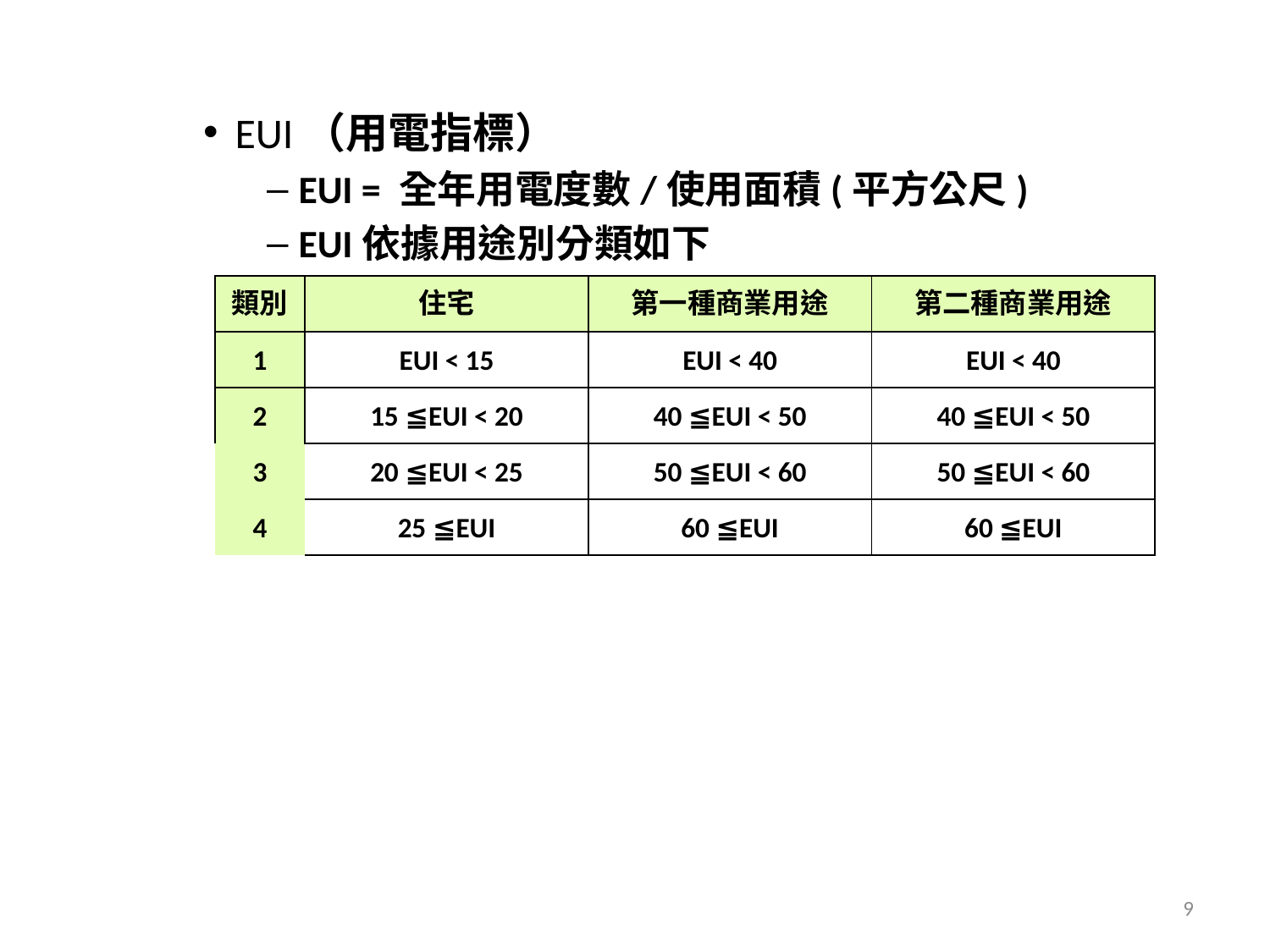

EUI（用電指標）
EUI = 全年用電度數/使用面積(平方公尺)
EUI依據用途別分類如下

| 類別 | 住宅 | 第一種商業用途 | 第二種商業用途 |
| --- | --- | --- | --- |
| 1 | EUI < 15 | EUI < 40 | EUI < 40 |
| 2 | 15 ≦EUI < 20 | 40 ≦EUI < 50 | 40 ≦EUI < 50 |
| 3 | 20 ≦EUI < 25 | 50 ≦EUI < 60 | 50 ≦EUI < 60 |
| 4 | 25 ≦EUI | 60 ≦EUI | 60 ≦EUI |
9